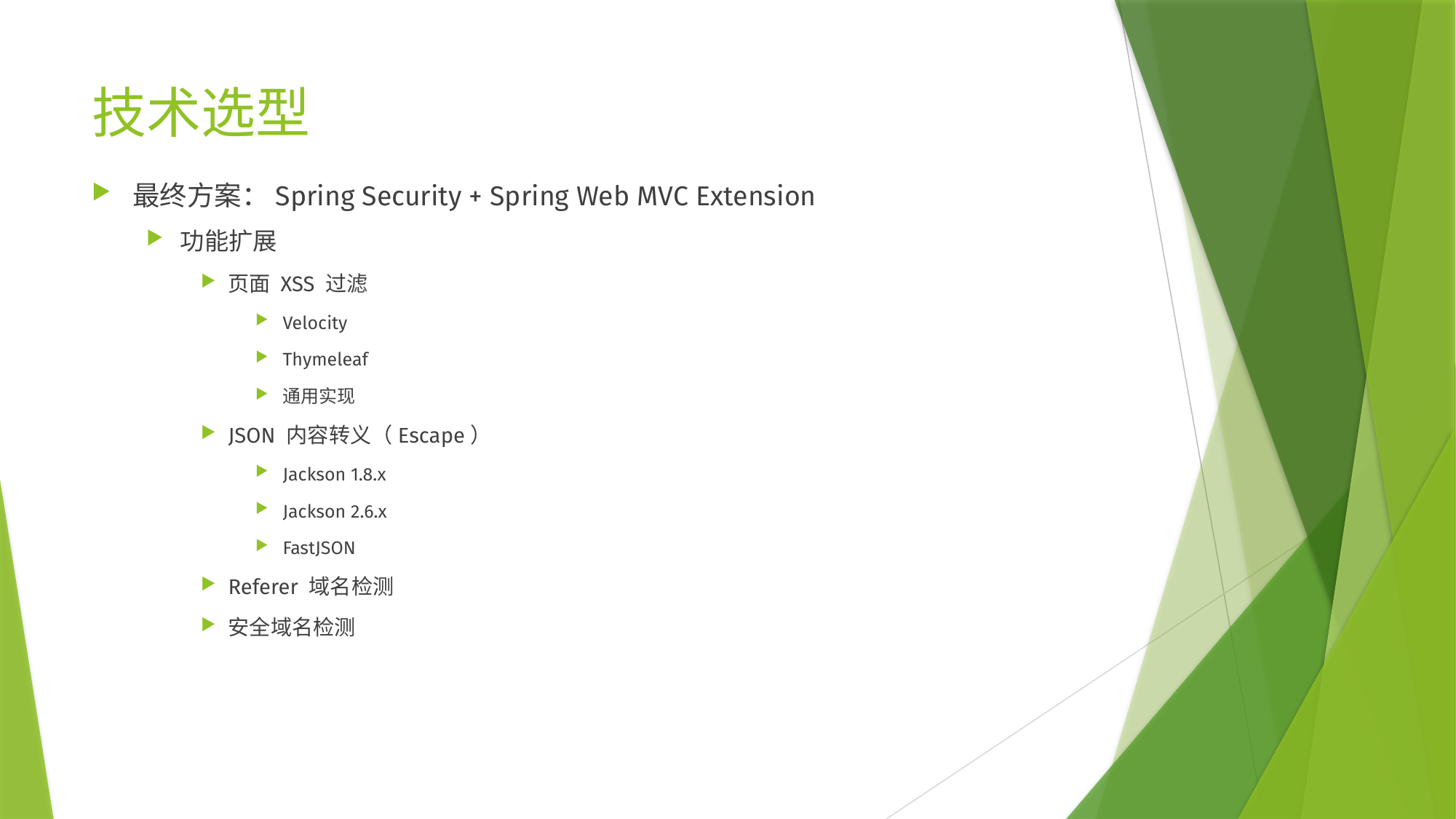

# 技术选型
最终方案：Spring Security + Spring Web MVC Extension
功能扩展
页面 XSS 过滤
Velocity
Thymeleaf
通用实现
JSON 内容转义（Escape）
Jackson 1.8.x
Jackson 2.6.x
FastJSON
Referer 域名检测
安全域名检测